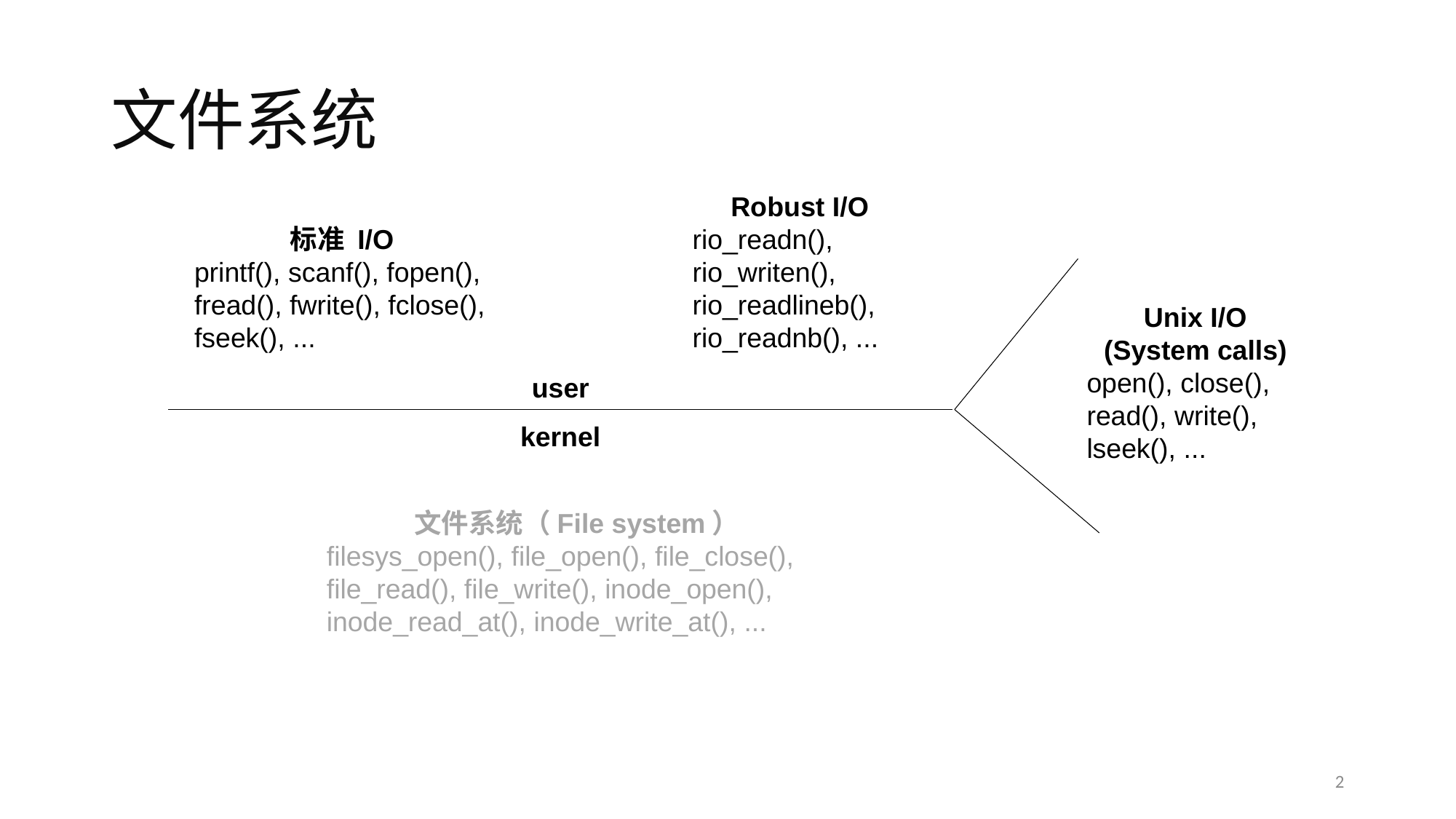

# 文件系统
Robust I/O
rio_readn(), rio_writen(), rio_readlineb(), rio_readnb(), ...
标准 I/O
printf(), scanf(), fopen(),
fread(), fwrite(), fclose(), fseek(), ...

Unix I/O
(System calls)
open(), close(),
read(), write(), lseek(), ...
user
kernel
文件系统（File system）
filesys_open(), file_open(), file_close(), file_read(), file_write(), inode_open(), inode_read_at(), inode_write_at(), ...
2